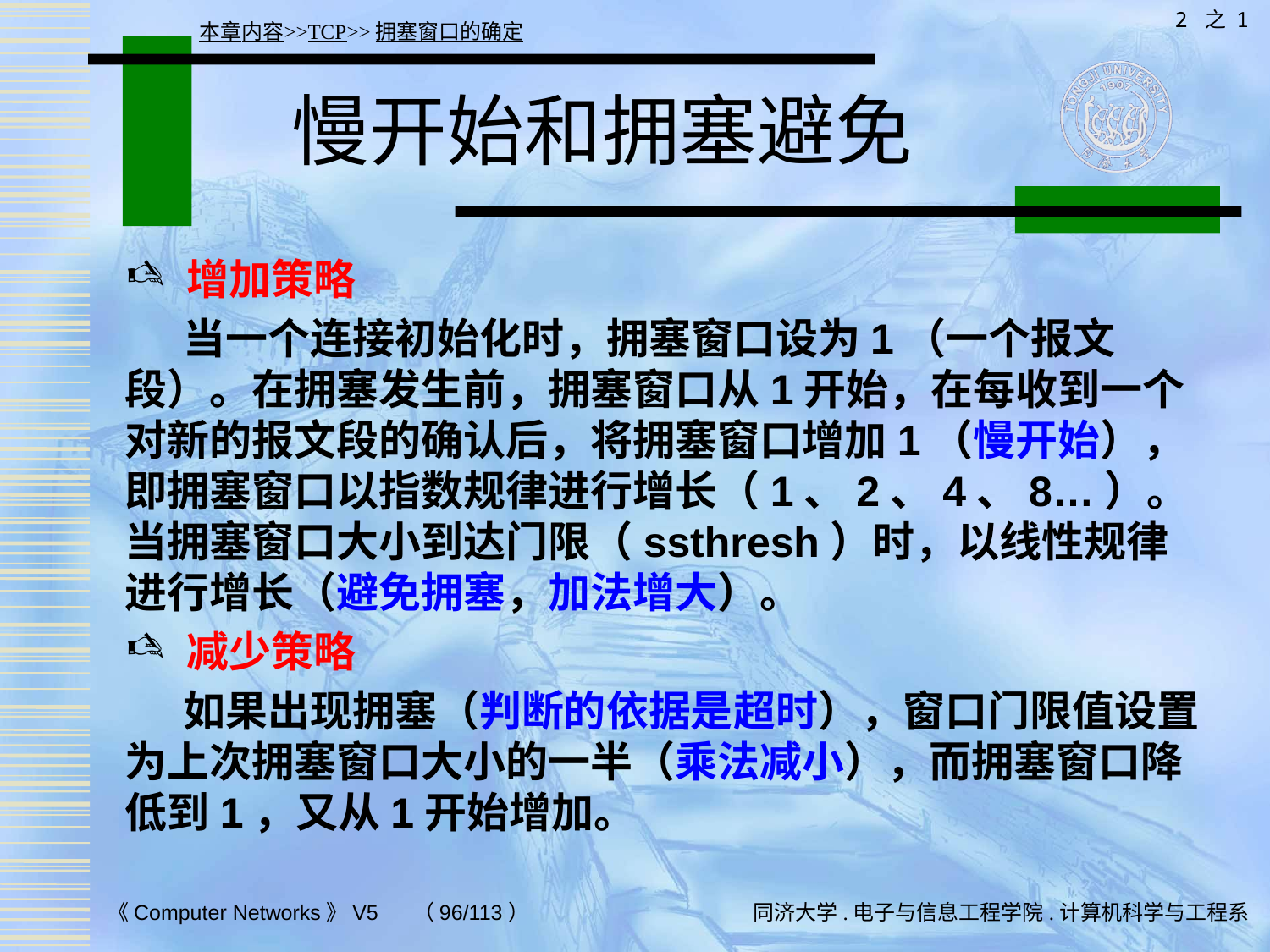

2 之 1
本章内容>>TCP>>拥塞窗口的确定
# 慢开始和拥塞避免
增加策略
     当一个连接初始化时，拥塞窗口设为1（一个报文段）。在拥塞发生前，拥塞窗口从1开始，在每收到一个对新的报文段的确认后，将拥塞窗口增加1（慢开始），即拥塞窗口以指数规律进行增长（1、2、4、8…）。当拥塞窗口大小到达门限（ssthresh）时，以线性规律进行增长（避免拥塞，加法增大）。
减少策略
     如果出现拥塞（判断的依据是超时），窗口门限值设置为上次拥塞窗口大小的一半（乘法减小），而拥塞窗口降低到1，又从1开始增加。